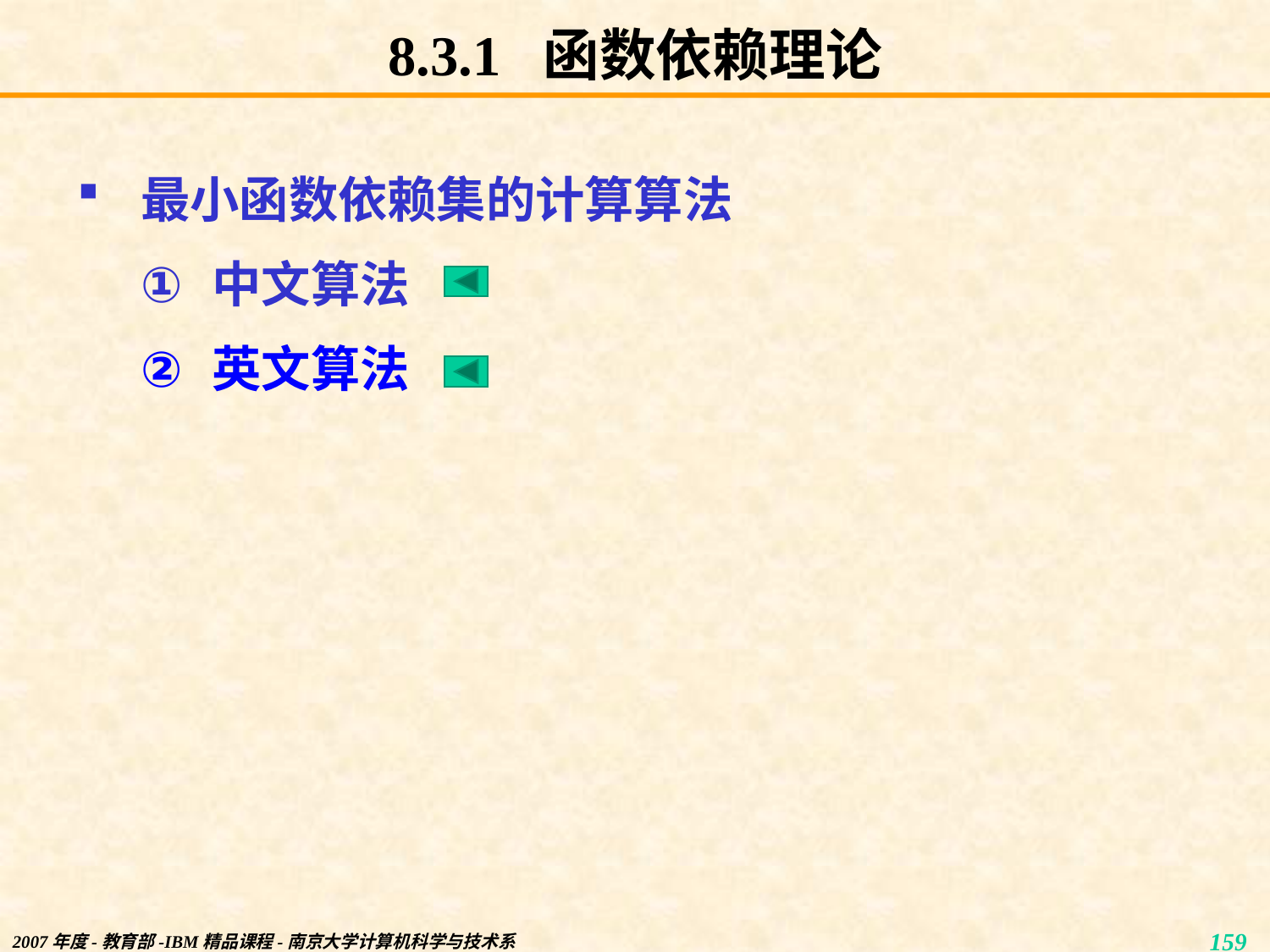

# 8.3.1  函数依赖理论
最小函数依赖集的计算算法
中文算法
英文算法

159
2007年度-教育部-IBM精品课程-南京大学计算机科学与技术系